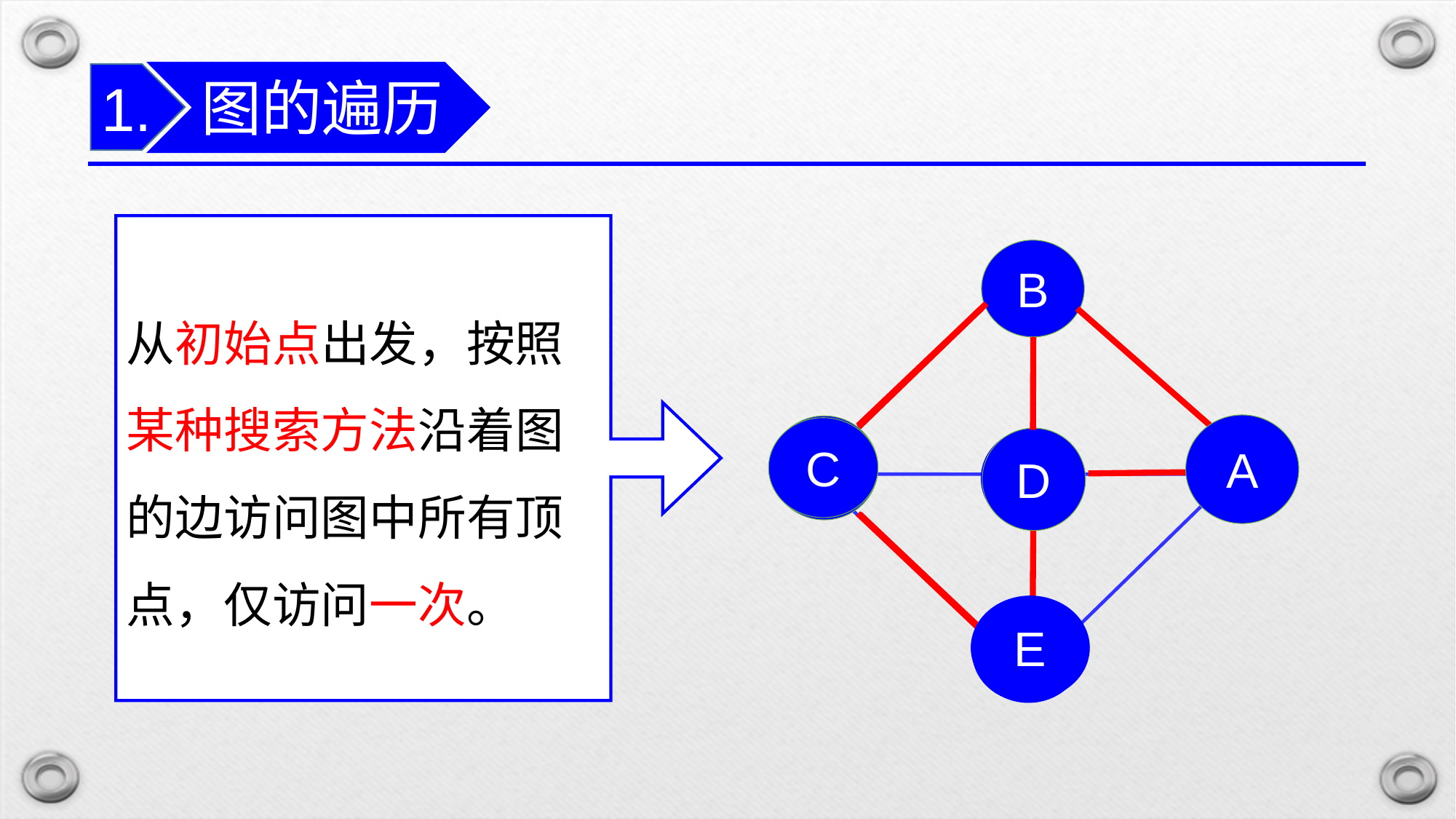

图的遍历

1.
从初始点出发，按照某种搜索方法沿着图的边访问图中所有顶点，仅访问一次。
B

C
A
D

E

A
C
C
A
D
D

E
E